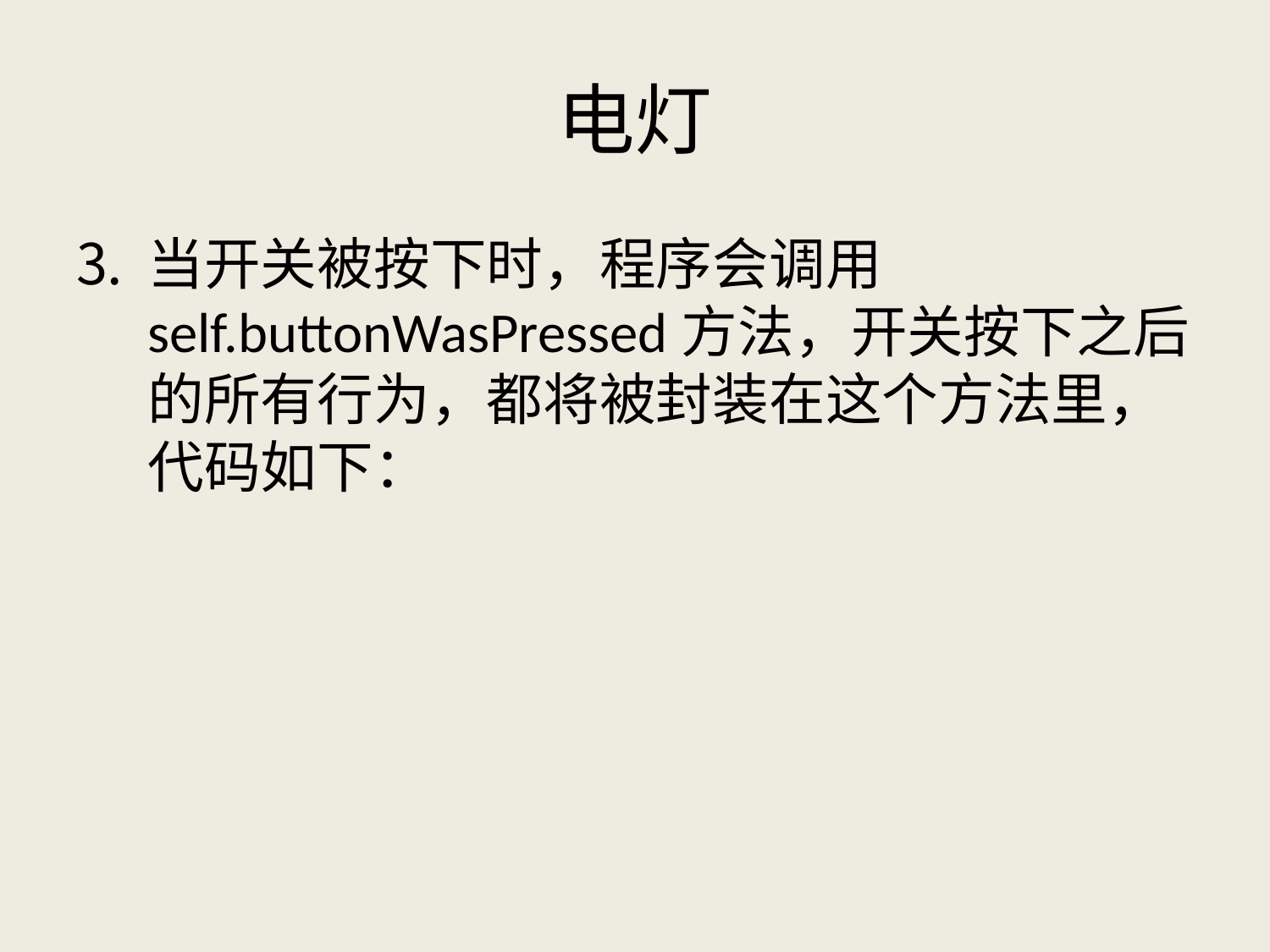

# 电灯
当开关被按下时，程序会调用self.buttonWasPressed方法，开关按下之后的所有行为，都将被封装在这个方法里，代码如下：